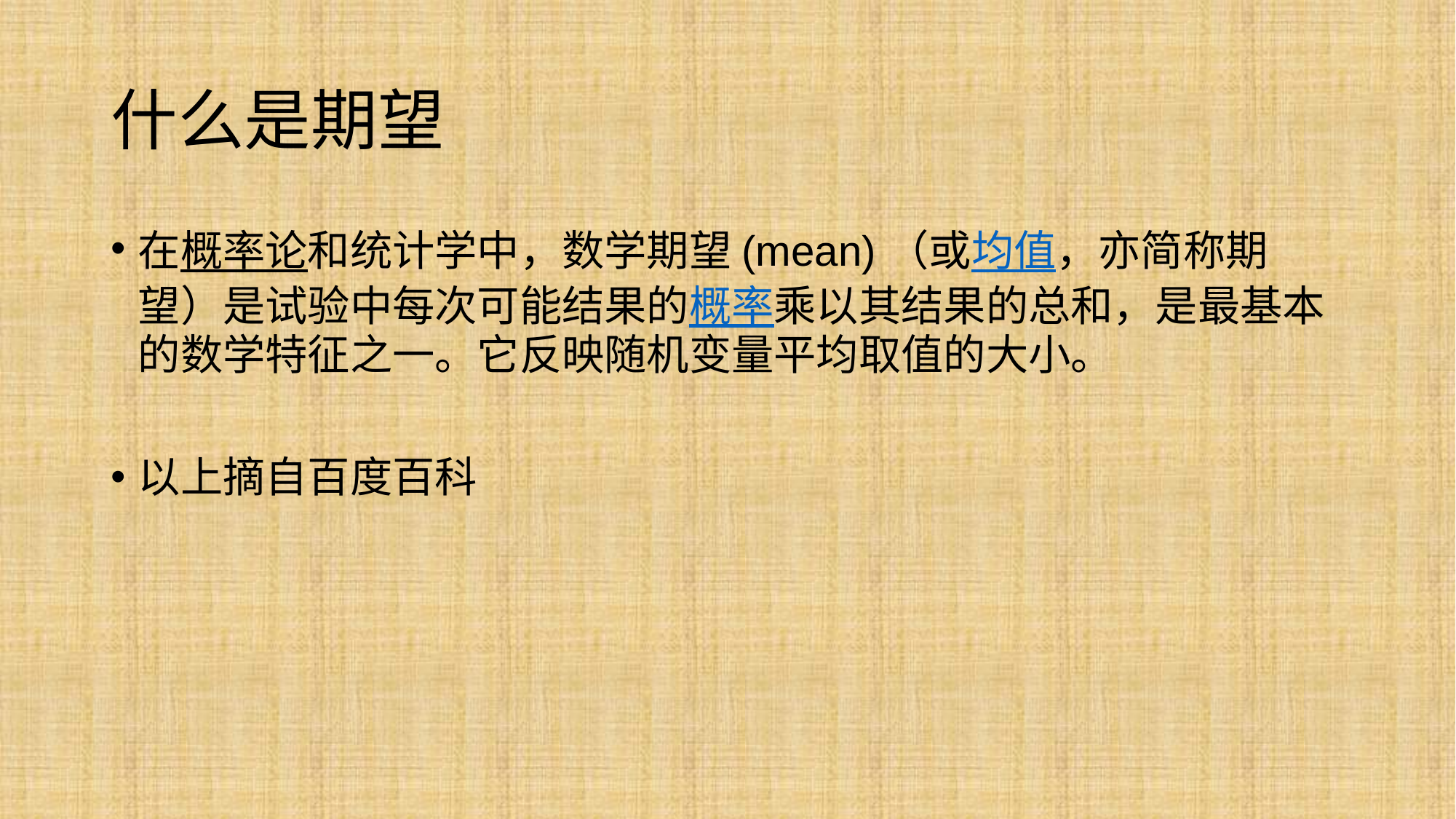

# 什么是期望
在概率论和统计学中，数学期望(mean)（或均值，亦简称期望）是试验中每次可能结果的概率乘以其结果的总和，是最基本的数学特征之一。它反映随机变量平均取值的大小。

以上摘自百度百科